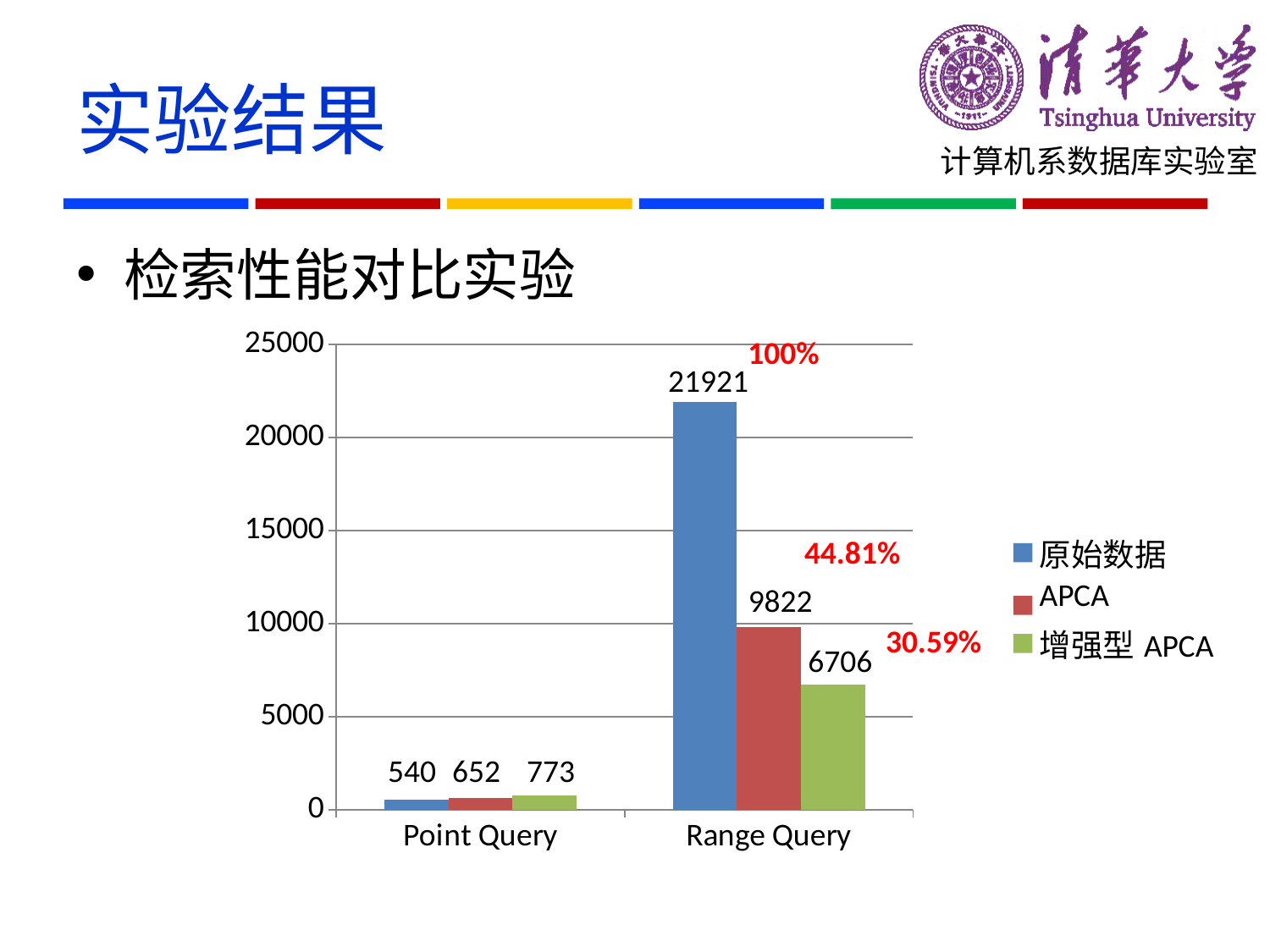

# 实验结果
检索性能对比实验

### Chart

| Category | 原始数据 | APCA | 增强型APCA |
|---|---|---|---|
| Point Query | 540.0 | 652.0 | 773.0 |
| Range Query | 21921.0 | 9822.0 | 6706.0 |
100%
21921
44.81%
9822
30.59%
6706
540
652
773